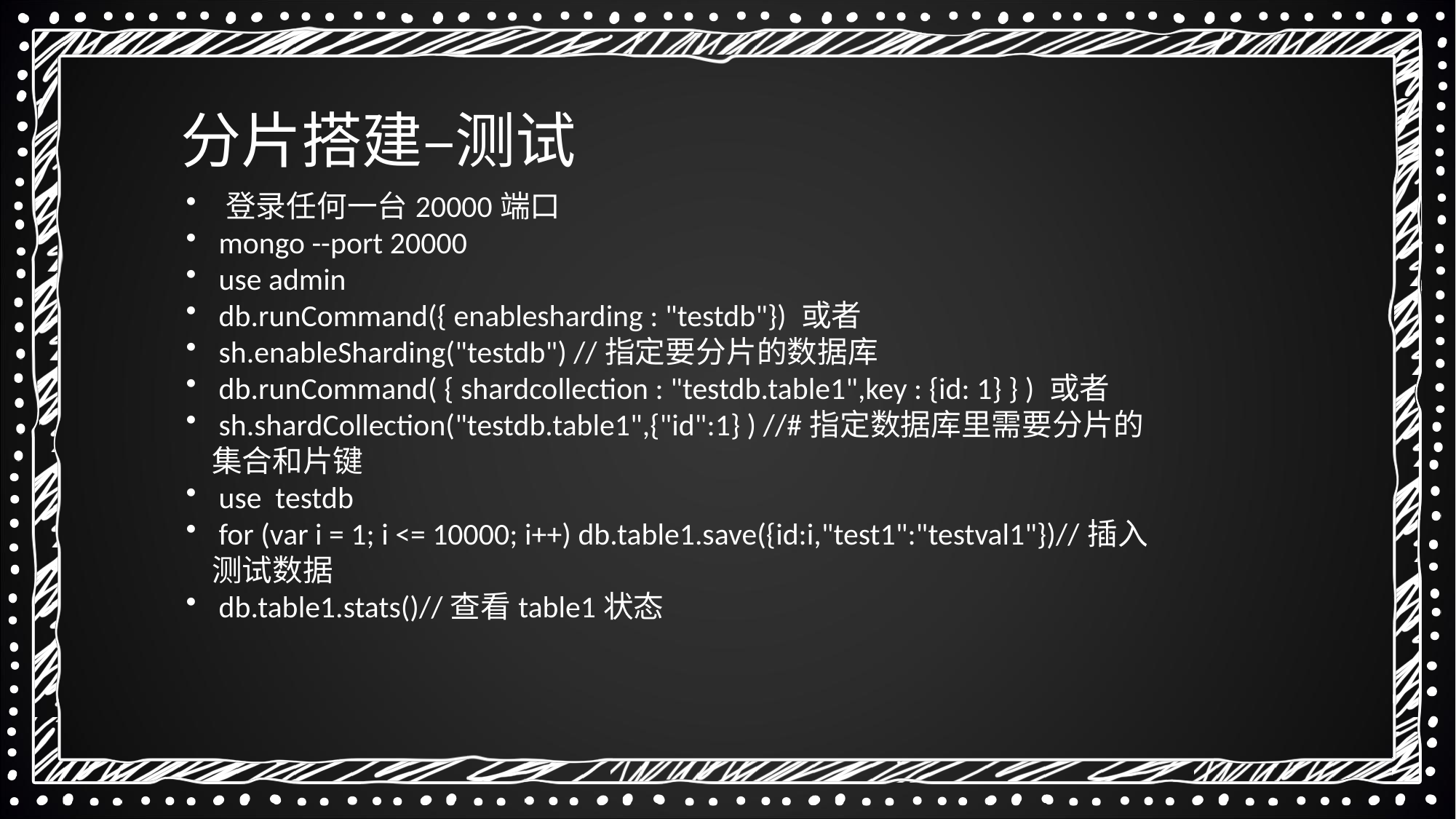

分片搭建–测试
 登录任何一台20000端口
 mongo --port 20000
 use admin
 db.runCommand({ enablesharding : "testdb"}) 或者
 sh.enableSharding("testdb") //指定要分片的数据库
 db.runCommand( { shardcollection : "testdb.table1",key : {id: 1} } ) 或者
 sh.shardCollection("testdb.table1",{"id":1} ) //#指定数据库里需要分片的集合和片键
 use  testdb
 for (var i = 1; i <= 10000; i++) db.table1.save({id:i,"test1":"testval1"})//插入测试数据
 db.table1.stats()//查看table1状态